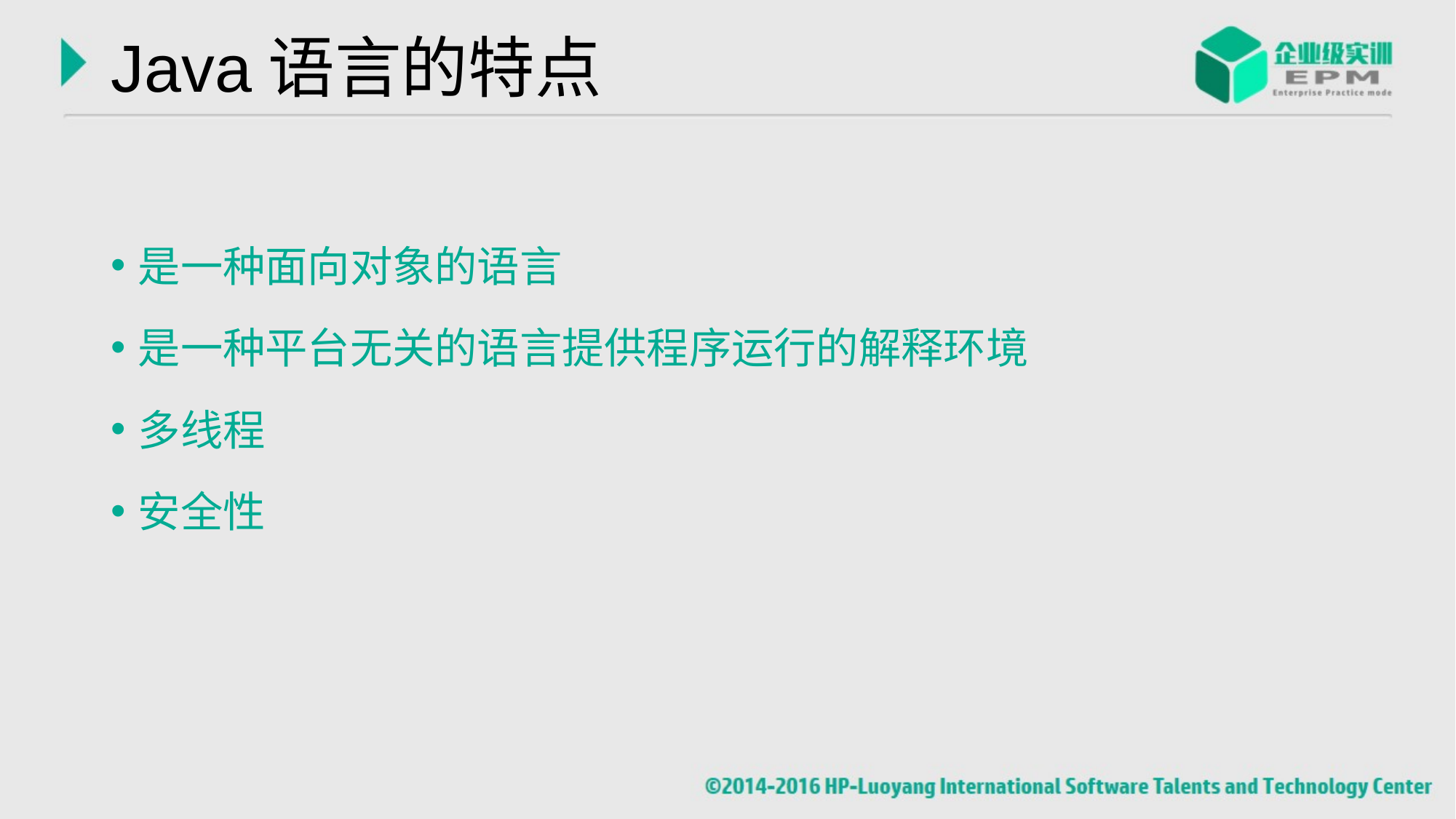

# Java语言的特点
是一种面向对象的语言
是一种平台无关的语言提供程序运行的解释环境
多线程
安全性